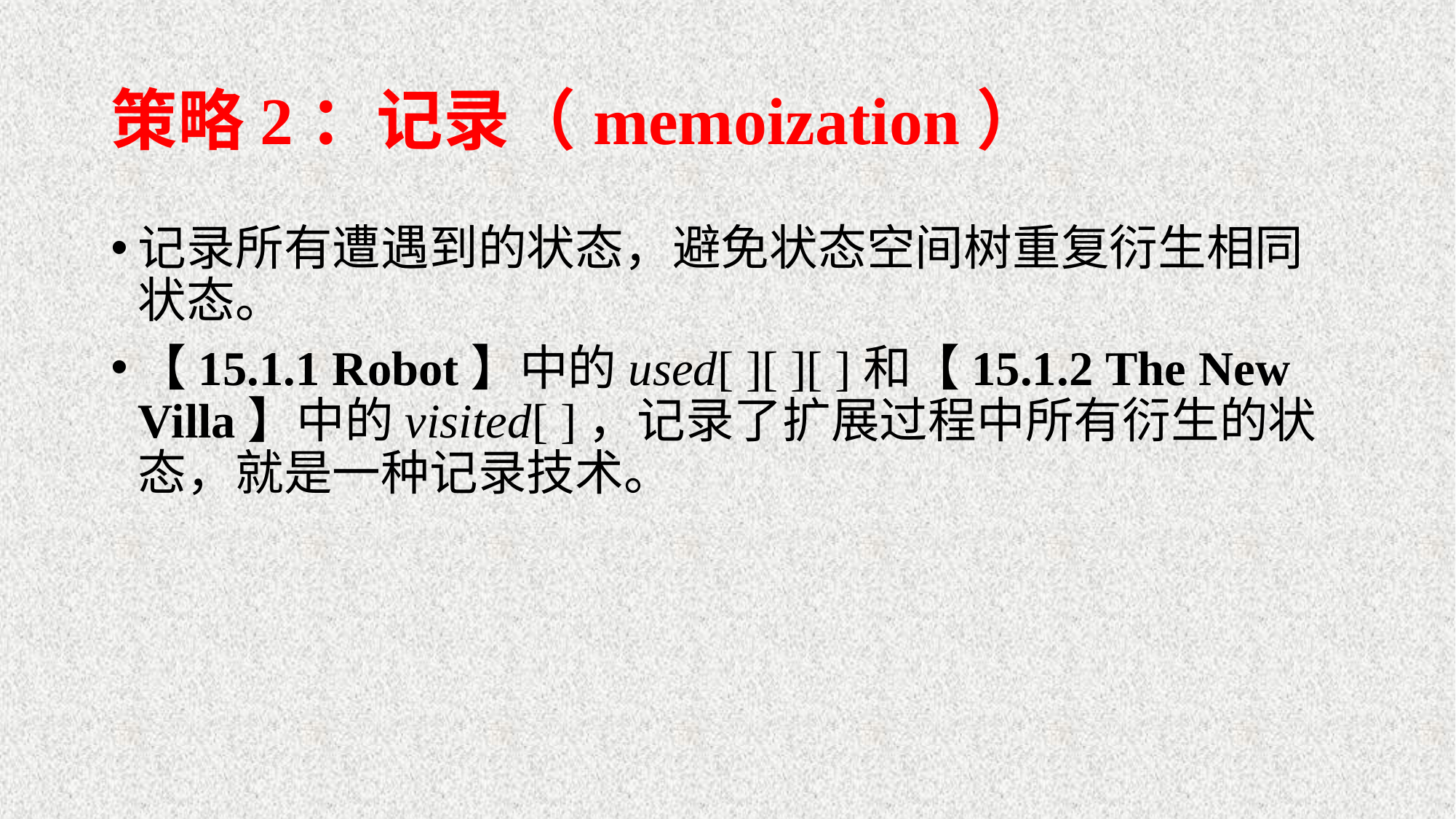

# 策略2：记录（memoization）
记录所有遭遇到的状态，避免状态空间树重复衍生相同状态。
【15.1.1 Robot】中的used[ ][ ][ ]和【15.1.2 The New Villa】中的visited[ ]，记录了扩展过程中所有衍生的状态，就是一种记录技术。